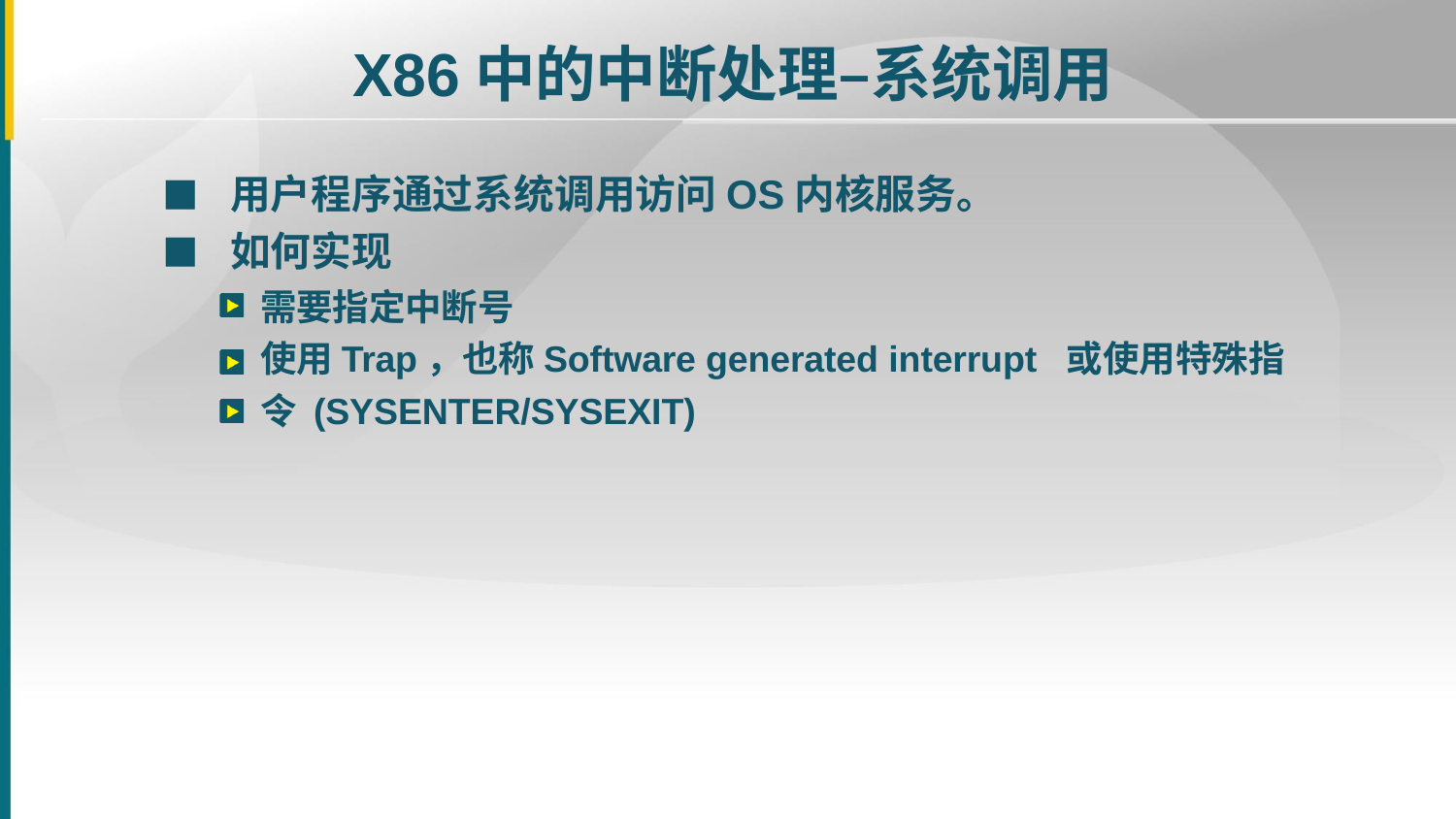

# X86中的中断处理–系统调用
■ 用户程序通过系统调用访问OS内核服务。
■ 如何实现
需要指定中断号
使用Trap，也称Software generated interrupt  或使用特殊指令 (SYSENTER/SYSEXIT)